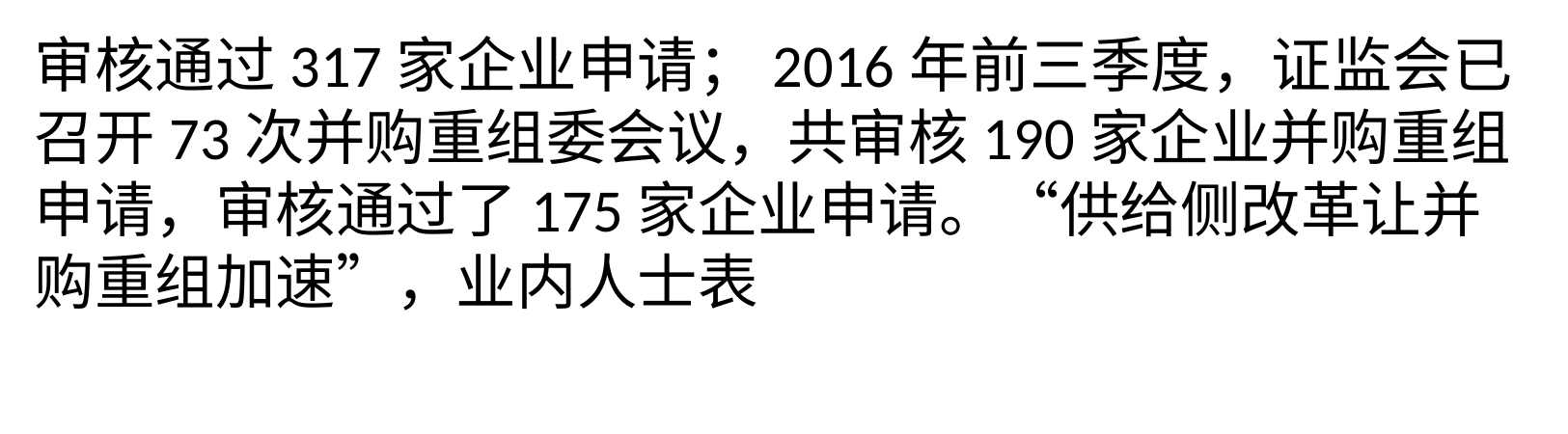

审核通过317家企业申请；2016年前三季度，证监会已召开73次并购重组委会议，共审核190家企业并购重组申请，审核通过了175家企业申请。“供给侧改革让并购重组加速”，业内人士表